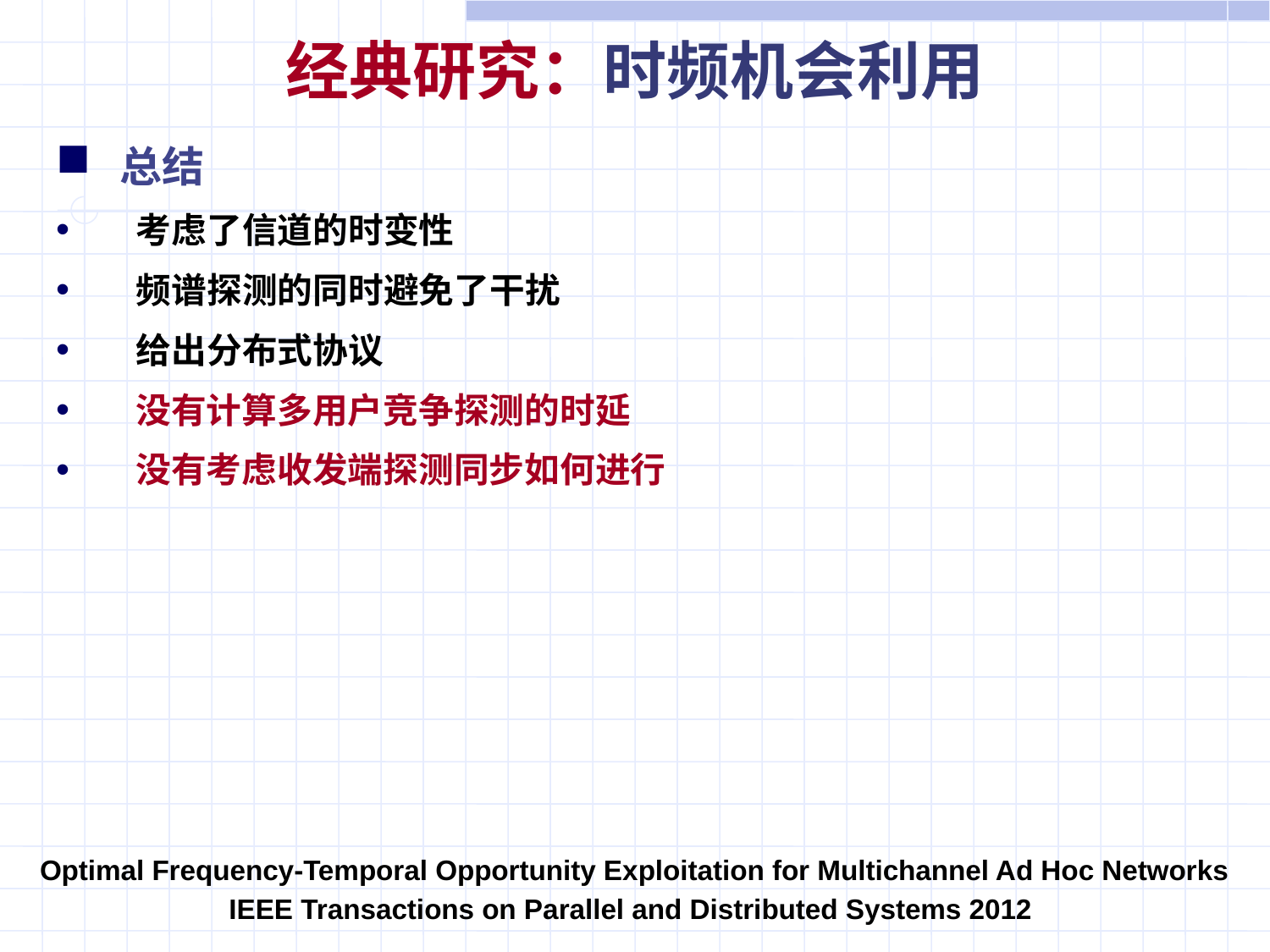

经典研究：时频机会利用
总结
   考虑了信道的时变性
   频谱探测的同时避免了干扰
   给出分布式协议
 没有计算多用户竞争探测的时延
 没有考虑收发端探测同步如何进行

Optimal Frequency-Temporal Opportunity Exploitation for Multichannel Ad Hoc Networks
IEEE Transactions on Parallel and Distributed Systems 2012
29